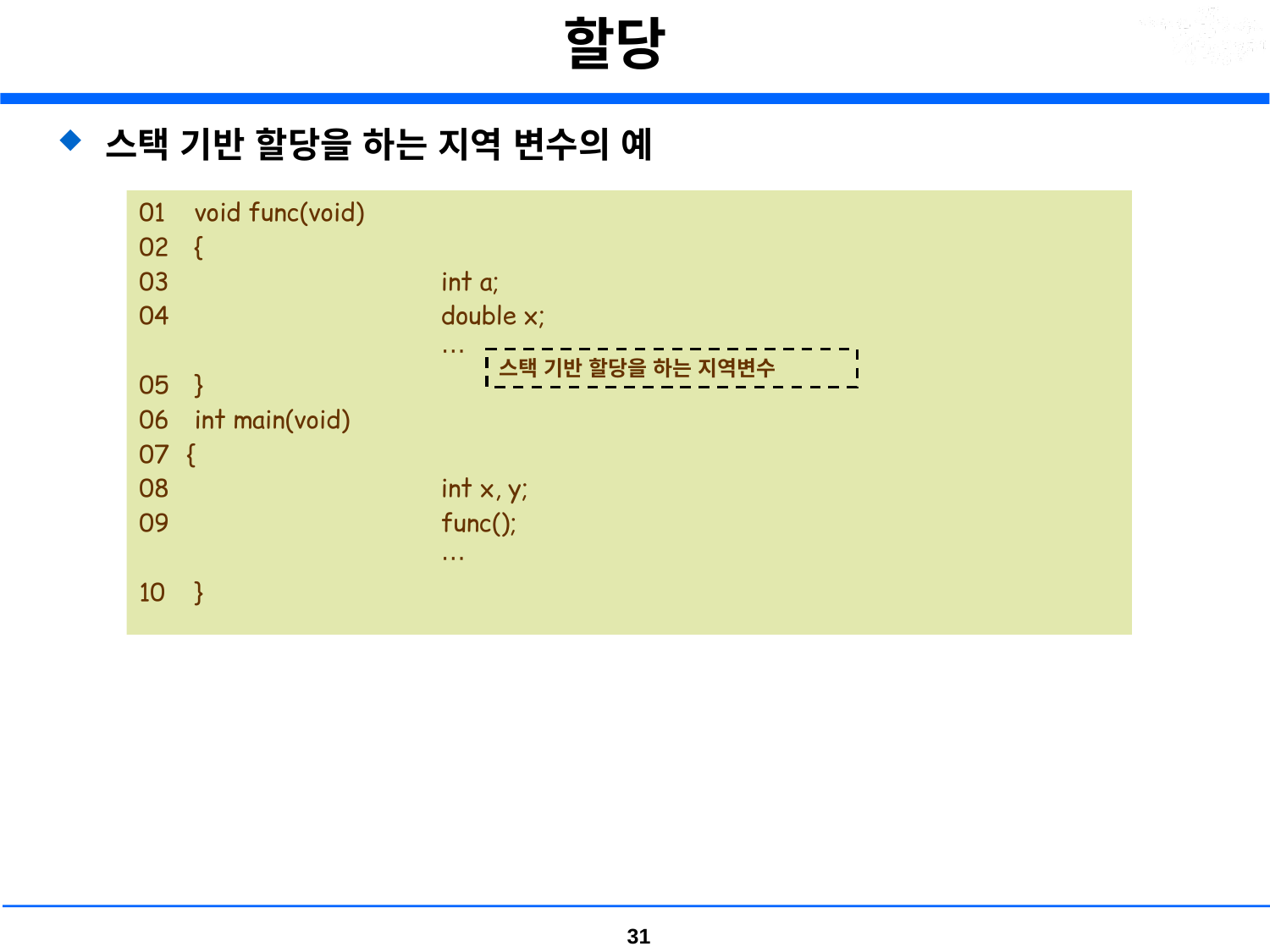

# 할당
스택 기반 할당을 하는 지역 변수의 예

01	 void func(void)
02	 {
03		 	int a;
04		 	double x;
			⋯
05	 }
06	 int main(void)
07 	{
08 			int x, y;
09 			func();
			⋯
10	 }
스택 기반 할당을 하는 지역변수